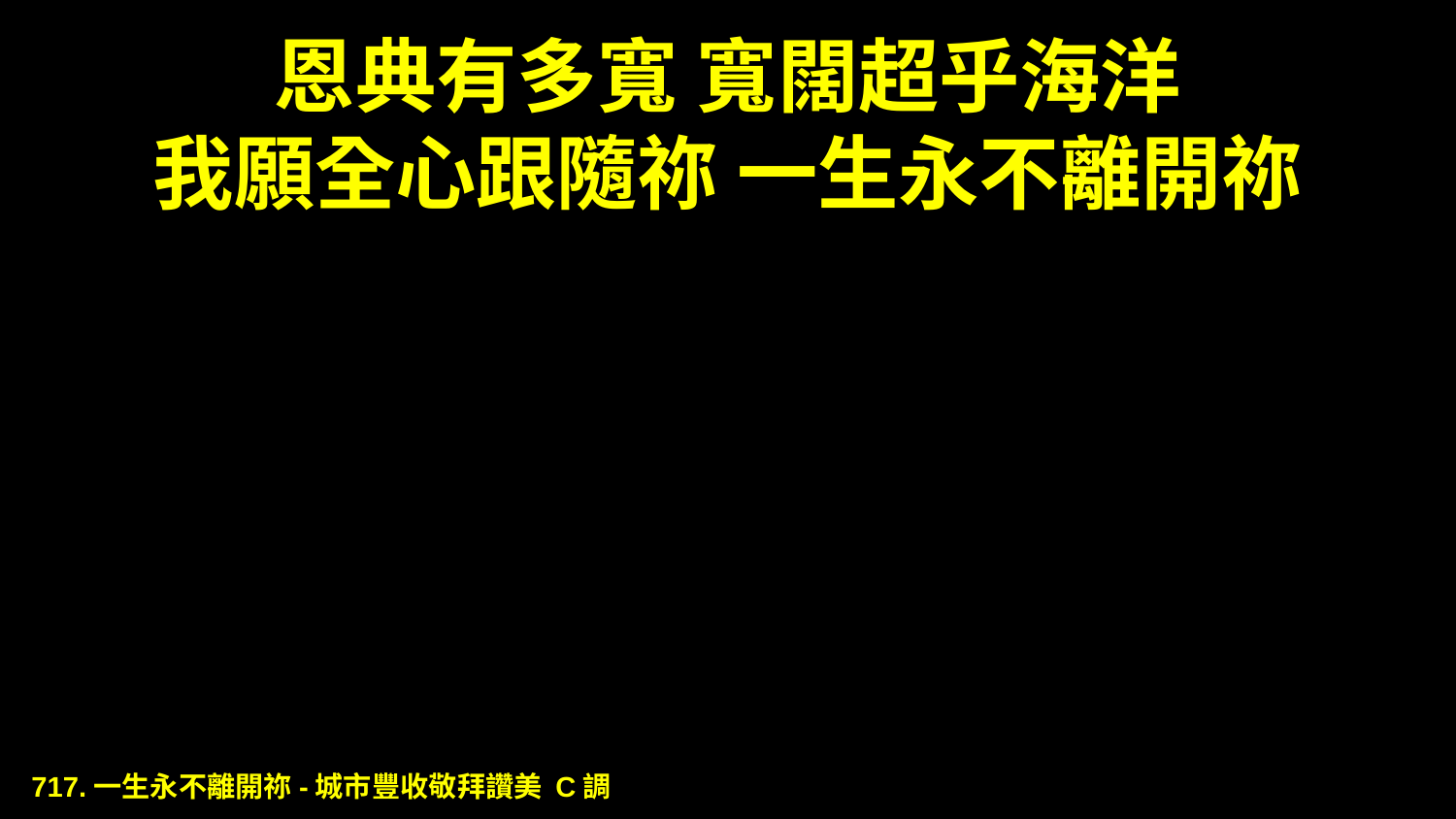

# 恩典有多寬 寬闊超乎海洋 我願全心跟隨祢 一生永不離開祢
717.一生永不離開祢-城市豐收敬拜讚美 C調